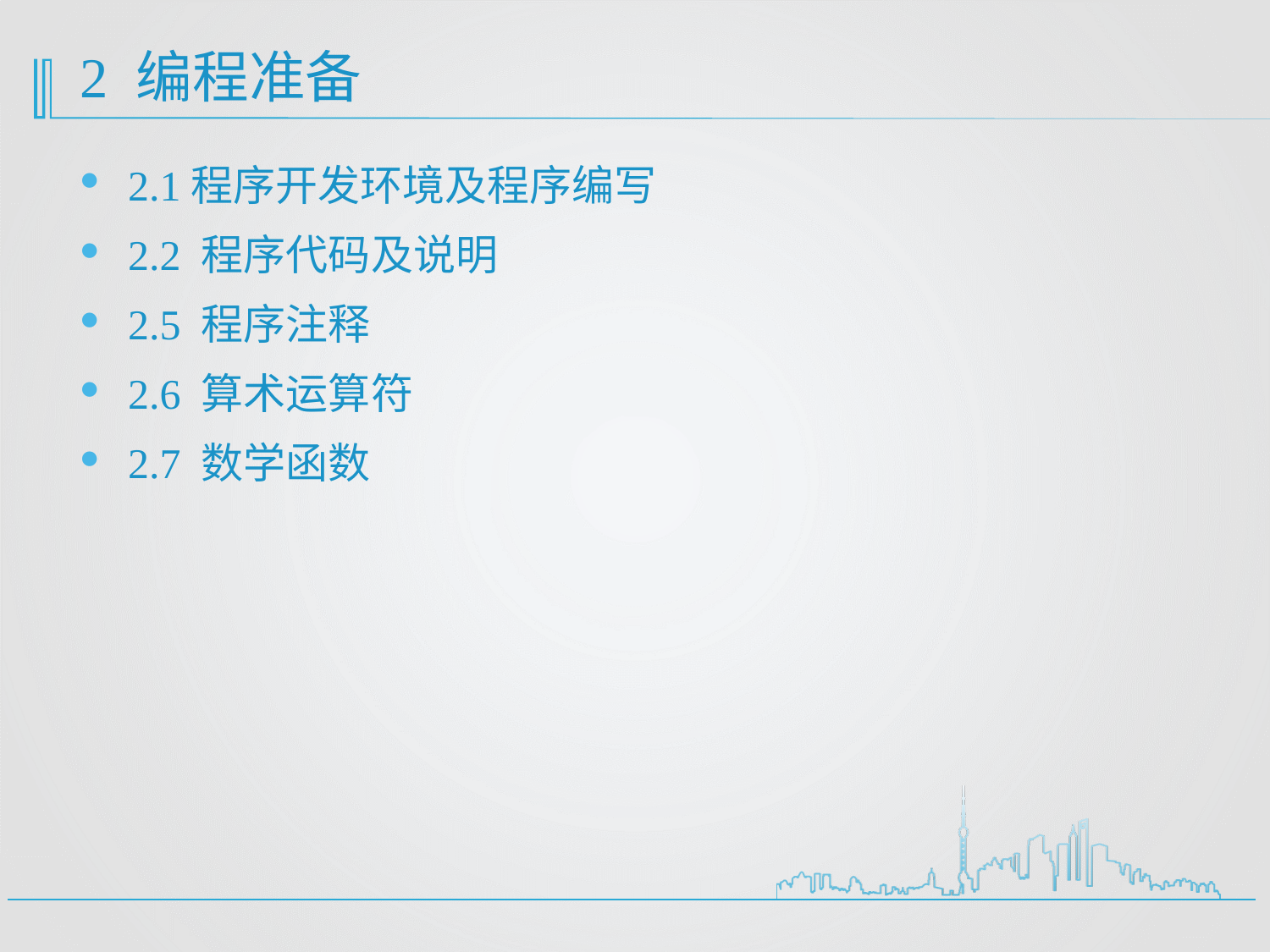

# 2 编程准备
2.1程序开发环境及程序编写
2.2 程序代码及说明
2.5 程序注释
2.6 算术运算符
2.7 数学函数